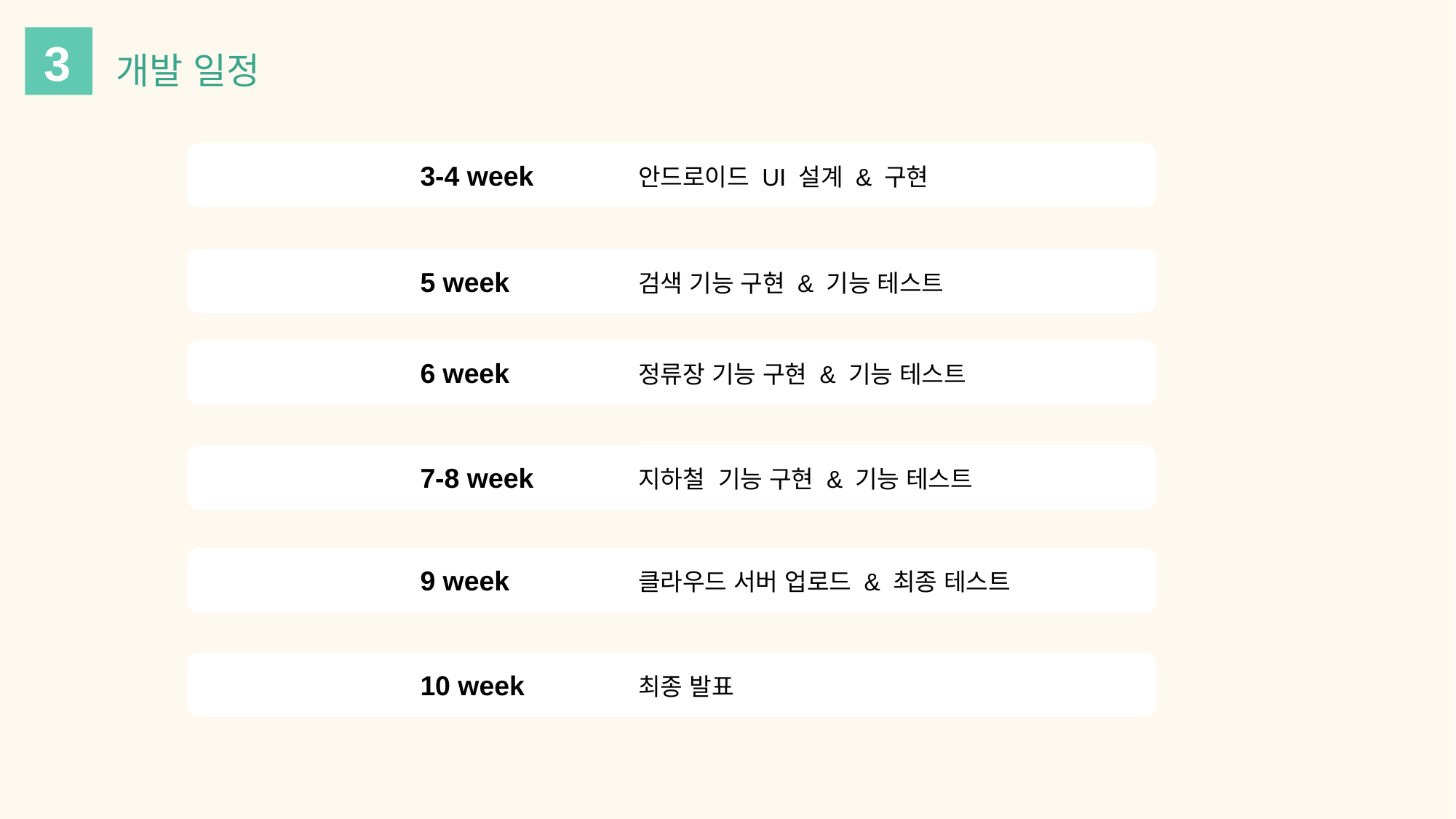

3
개발 일정
		3-4 week	안드로이드 UI 설계 & 구현
		5 week		검색 기능 구현 & 기능 테스트
		6 week		정류장 기능 구현 & 기능 테스트
 		7-8 week	지하철  기능 구현 & 기능 테스트
		9 week		클라우드 서버 업로드 & 최종 테스트
		10 week 	최종 발표